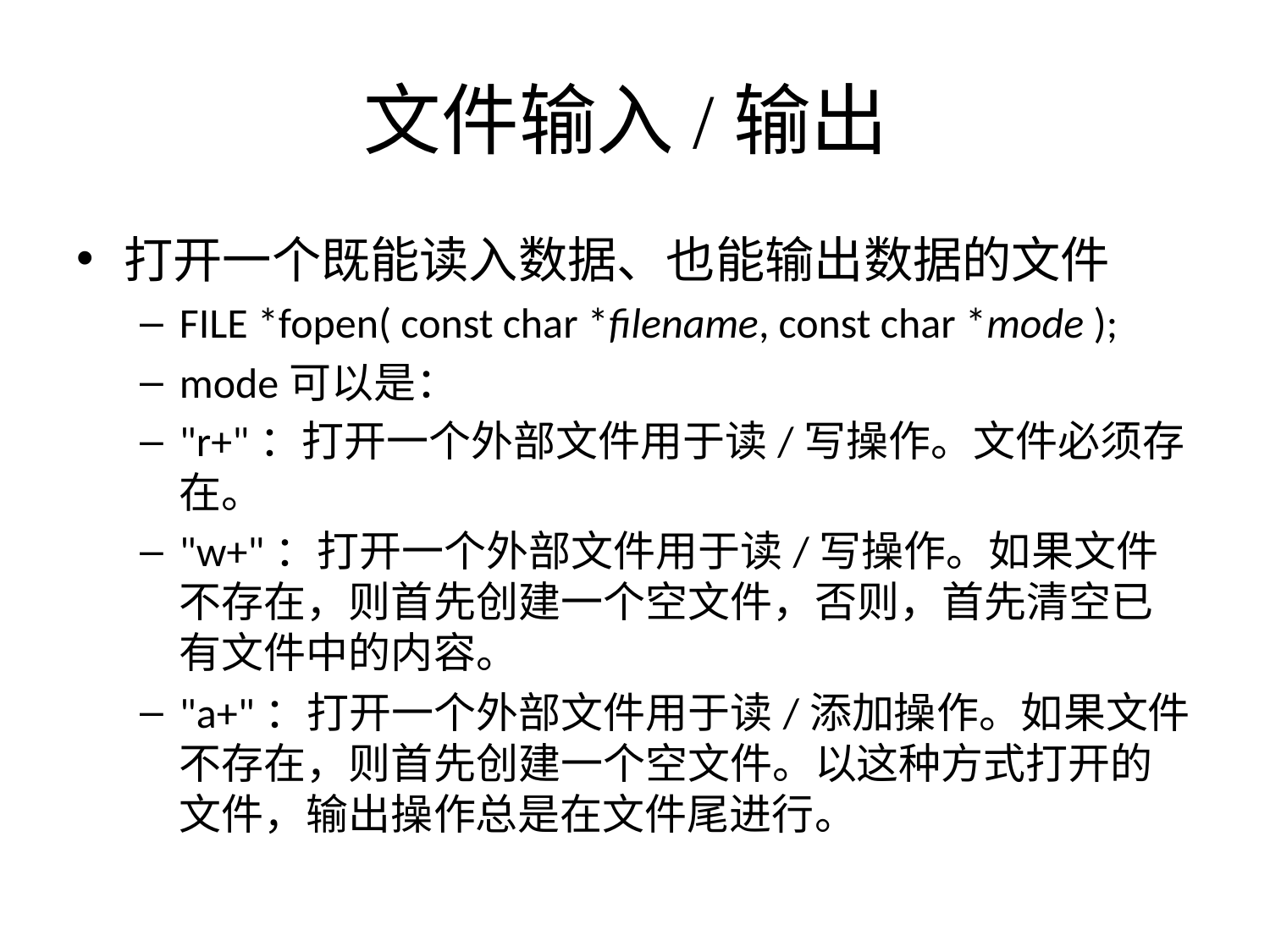

# 文件输入/输出
打开一个既能读入数据、也能输出数据的文件
FILE *fopen( const char *filename, const char *mode );
mode可以是：
"r+"：打开一个外部文件用于读/写操作。文件必须存在。
"w+"：打开一个外部文件用于读/写操作。如果文件不存在，则首先创建一个空文件，否则，首先清空已有文件中的内容。
"a+"：打开一个外部文件用于读/添加操作。如果文件不存在，则首先创建一个空文件。以这种方式打开的文件，输出操作总是在文件尾进行。